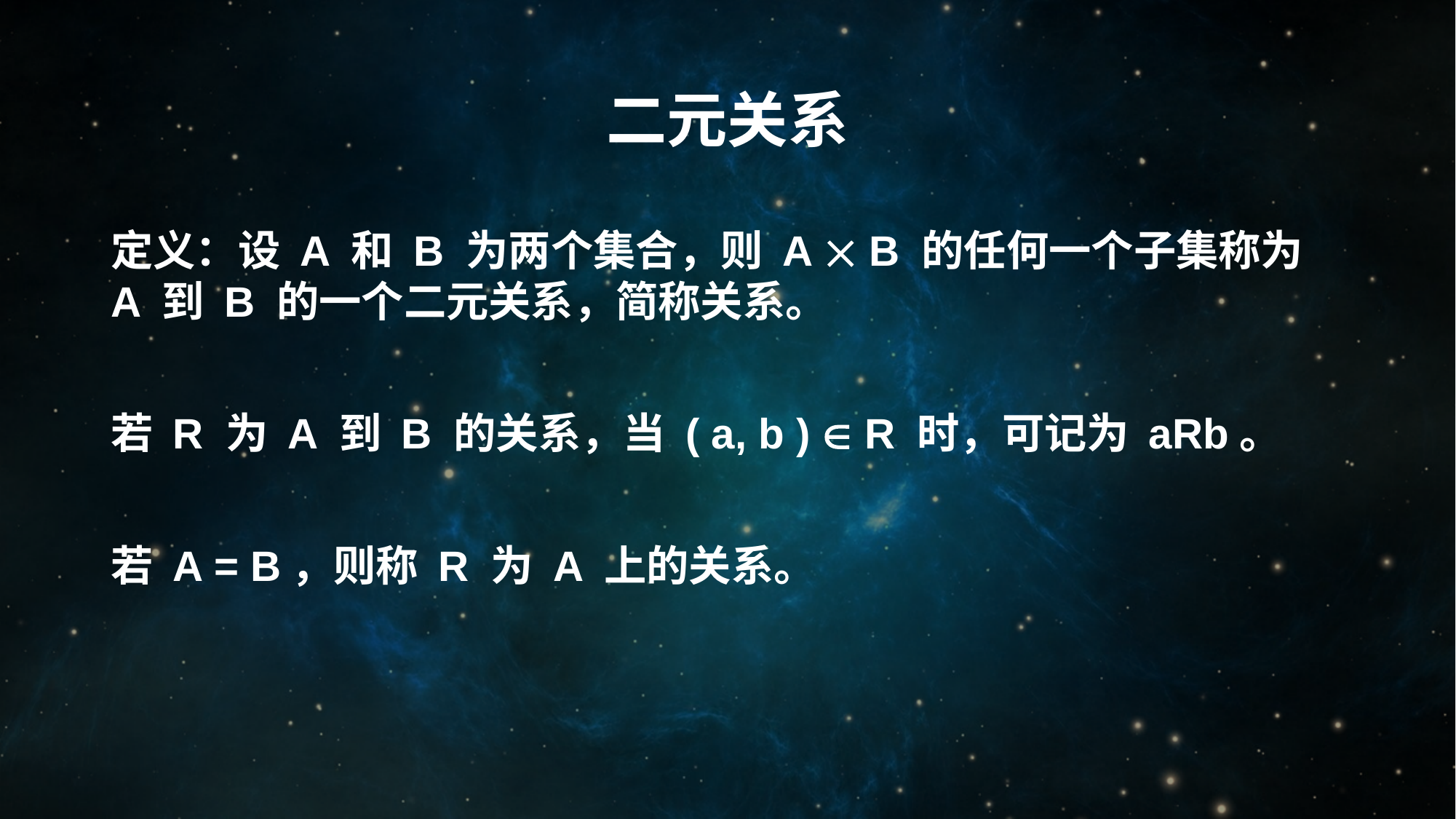

# 二元关系
定义：设 A 和 B 为两个集合，则 A × B 的任何一个子集称为 A 到 B 的一个二元关系，简称关系。

若 R 为 A 到 B 的关系，当 ( a, b ) ∈ R 时，可记为 aRb。

若 A = B，则称 R 为 A 上的关系。